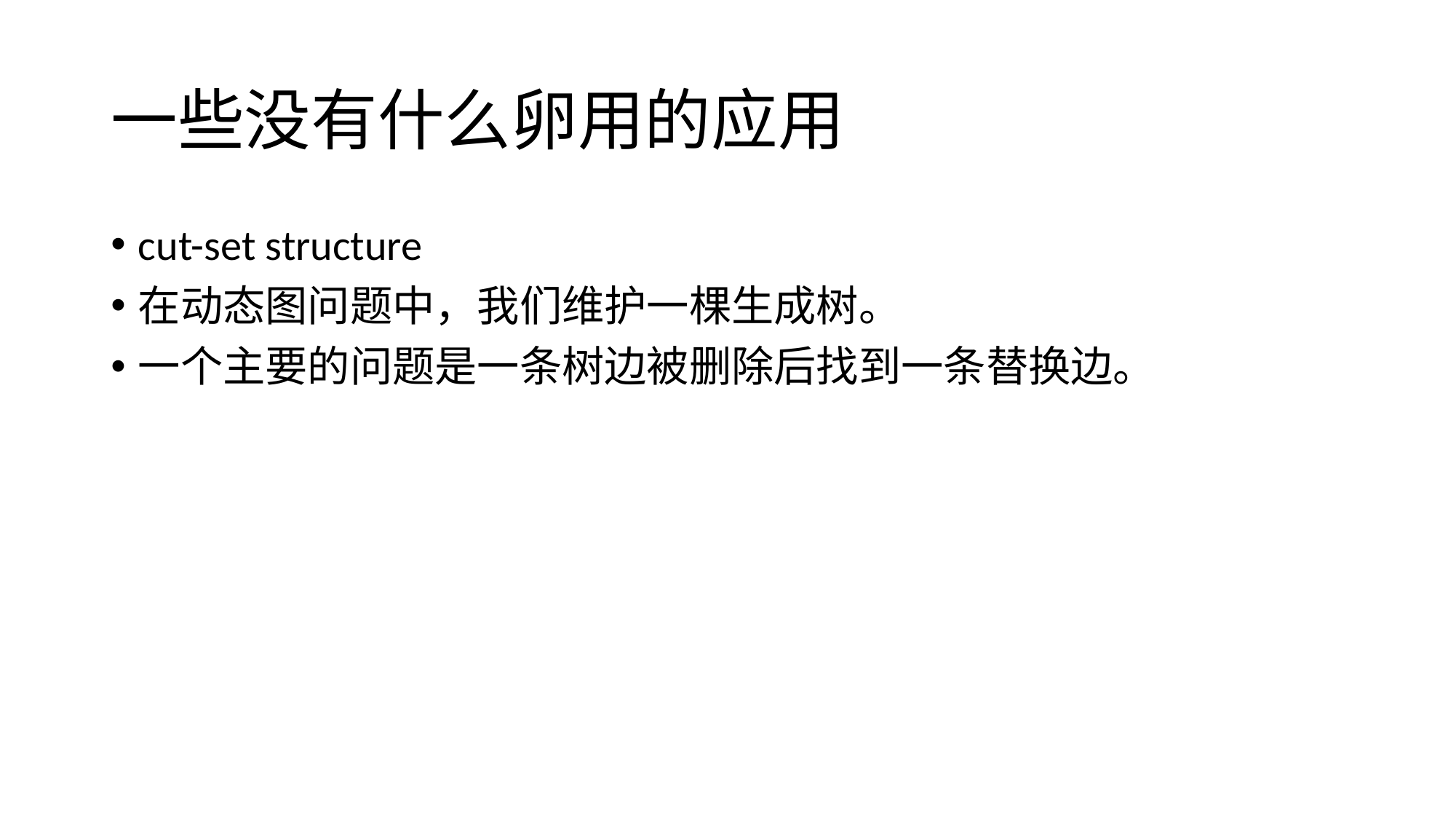

# 一些没有什么卵用的应用
cut-set structure
在动态图问题中，我们维护一棵生成树。
一个主要的问题是一条树边被删除后找到一条替换边。